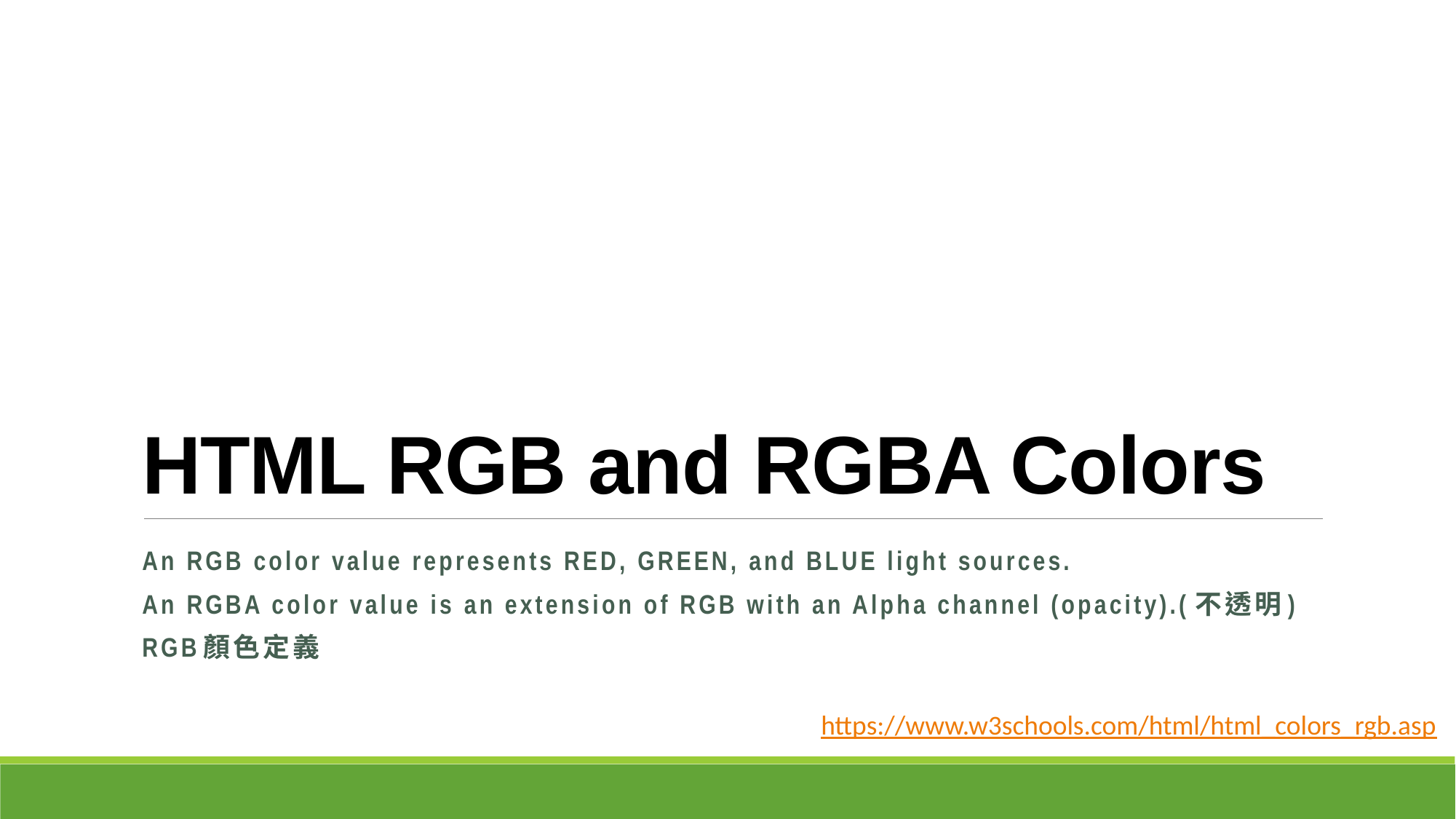

# HTML RGB and RGBA Colors
An RGB color value represents RED, GREEN, and BLUE light sources.
An RGBA color value is an extension of RGB with an Alpha channel (opacity).(不透明)
RGB顏色定義

https://www.w3schools.com/html/html_colors_rgb.asp